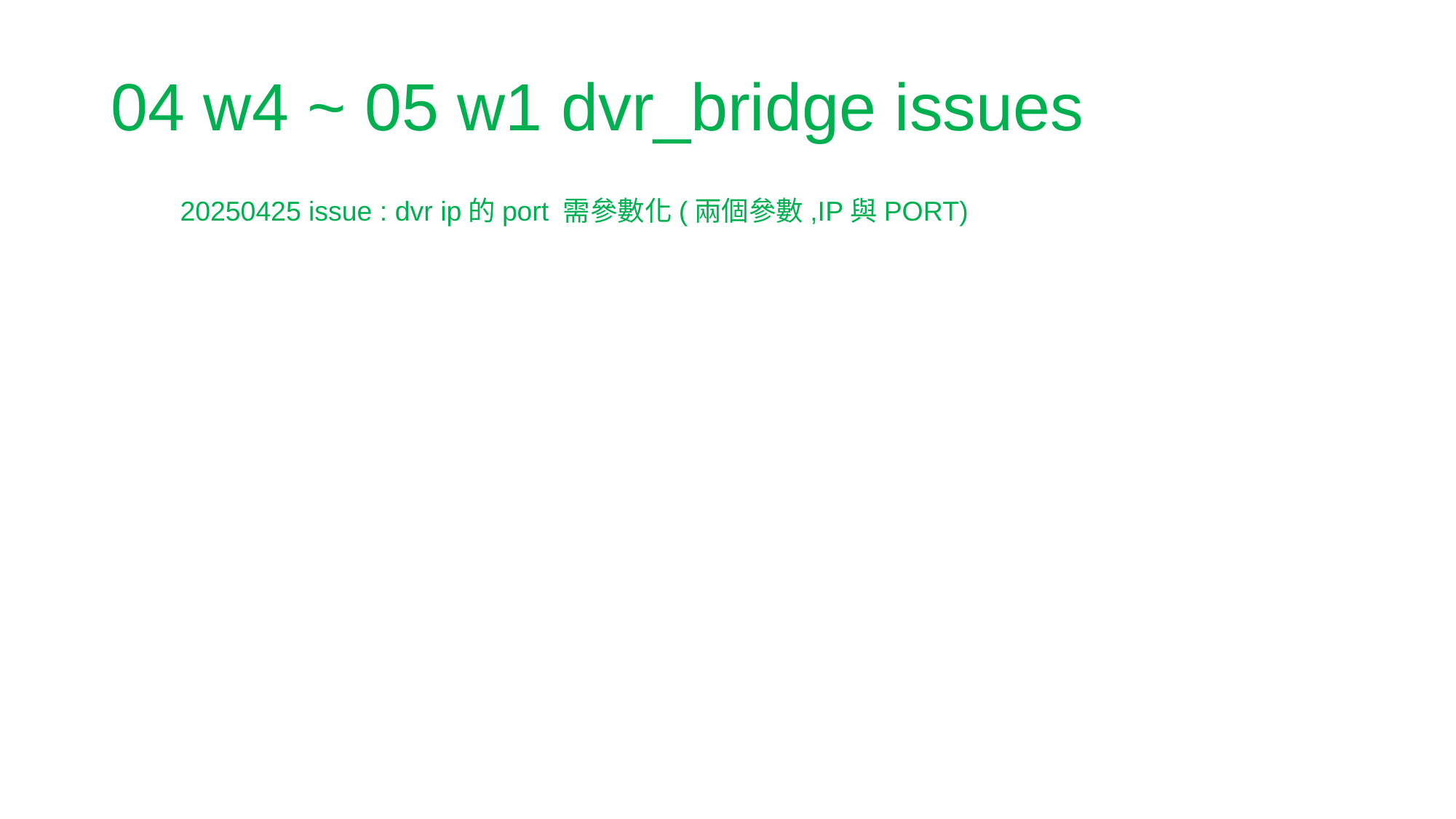

# 04 w4 ~ 05 w1 dvr_bridge issues
20250425 issue : dvr ip的port 需參數化(兩個參數,IP與PORT)